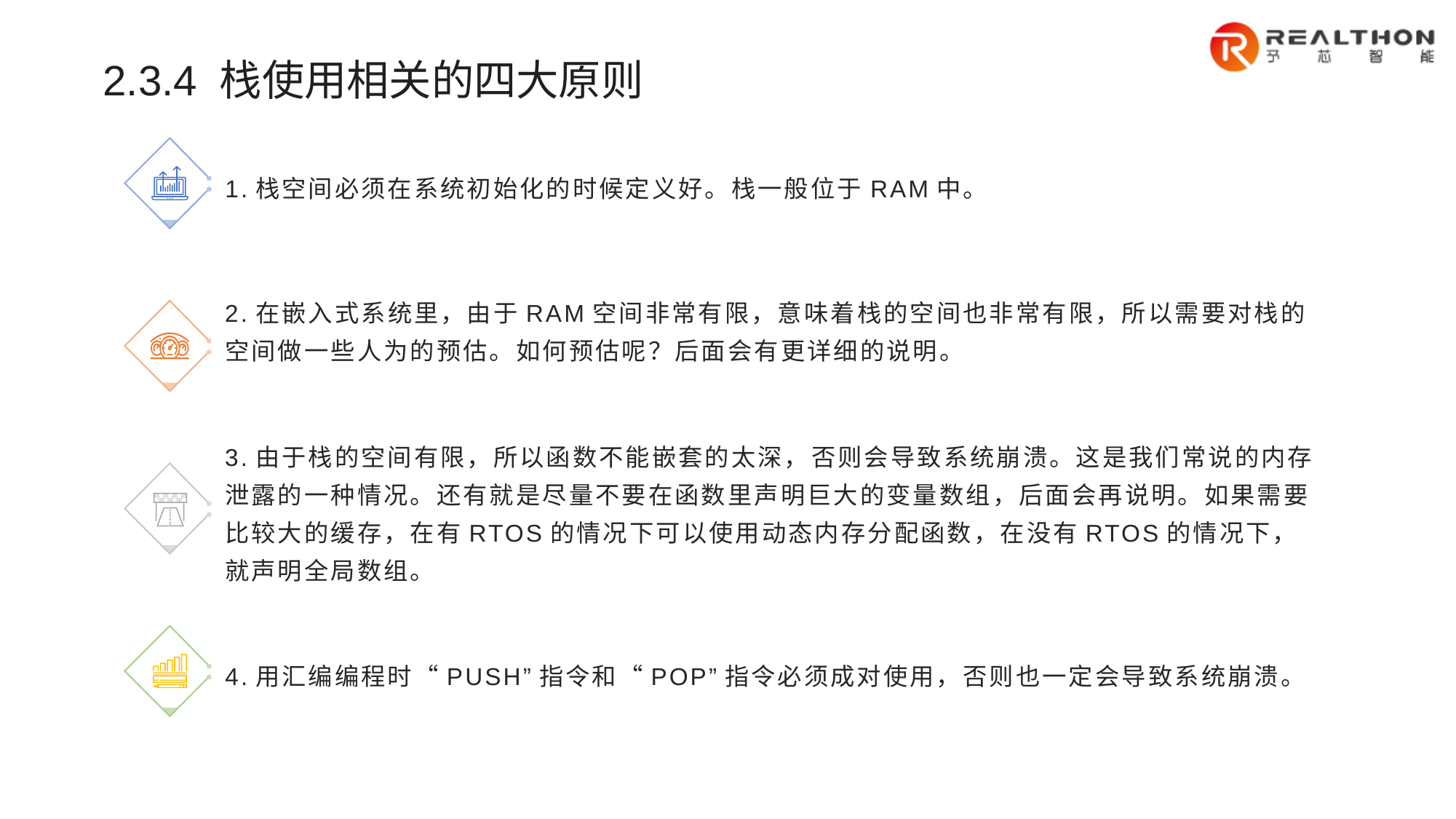

2.3.4 栈使用相关的四大原则
1.栈空间必须在系统初始化的时候定义好。栈一般位于RAM中。

2.在嵌入式系统里，由于RAM空间非常有限，意味着栈的空间也非常有限，所以需要对栈的空间做一些人为的预估。如何预估呢？后面会有更详细的说明。

3.由于栈的空间有限，所以函数不能嵌套的太深，否则会导致系统崩溃。这是我们常说的内存泄露的一种情况。还有就是尽量不要在函数里声明巨大的变量数组，后面会再说明。如果需要比较大的缓存，在有RTOS的情况下可以使用动态内存分配函数，在没有RTOS的情况下，就声明全局数组。

4.用汇编编程时“PUSH”指令和“POP”指令必须成对使用，否则也一定会导致系统崩溃。